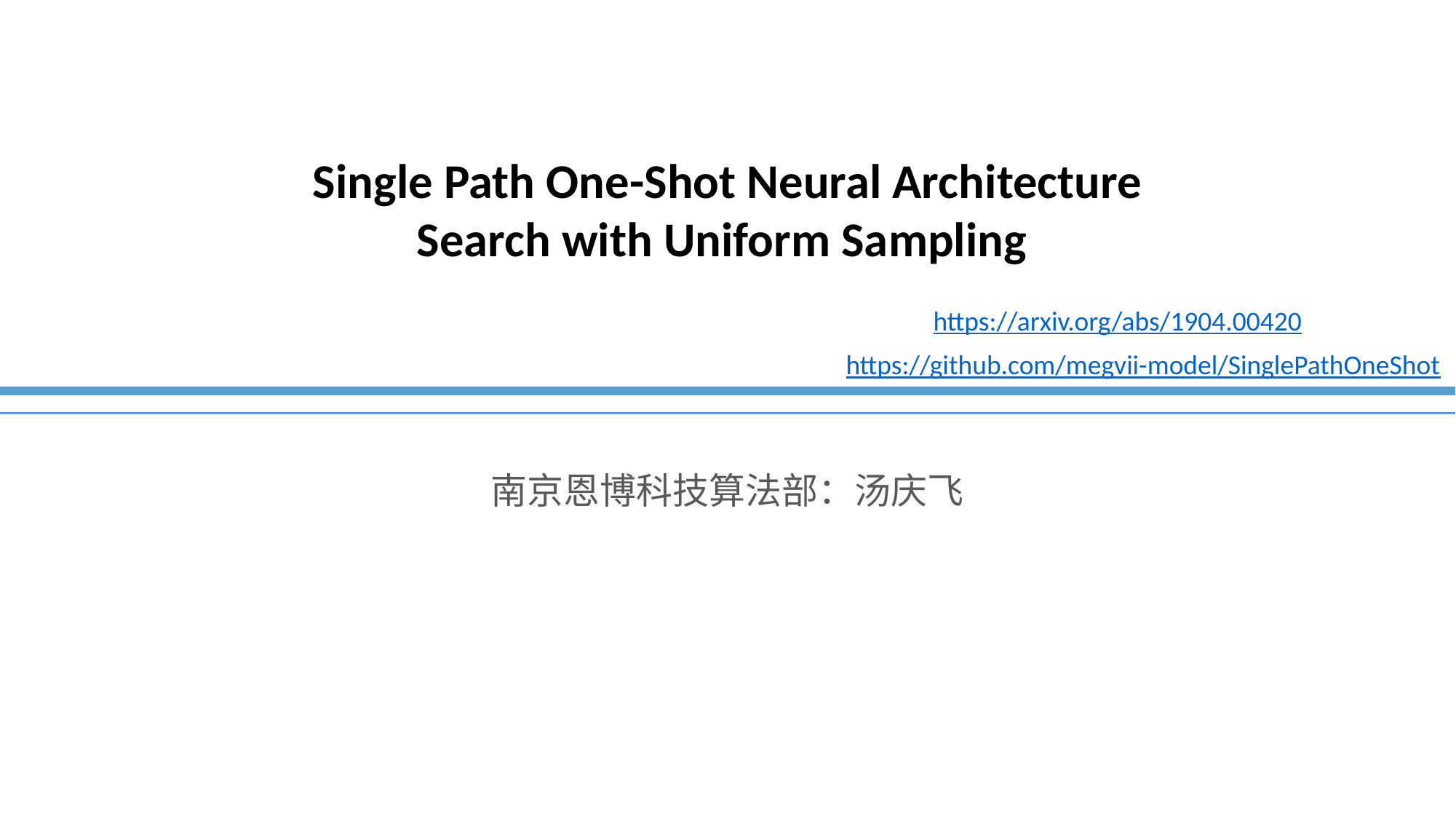

Single Path One-Shot Neural Architecture
Search with Uniform Sampling
https://arxiv.org/abs/1904.00420
https://github.com/megvii-model/SinglePathOneShot
南京恩博科技算法部：汤庆飞